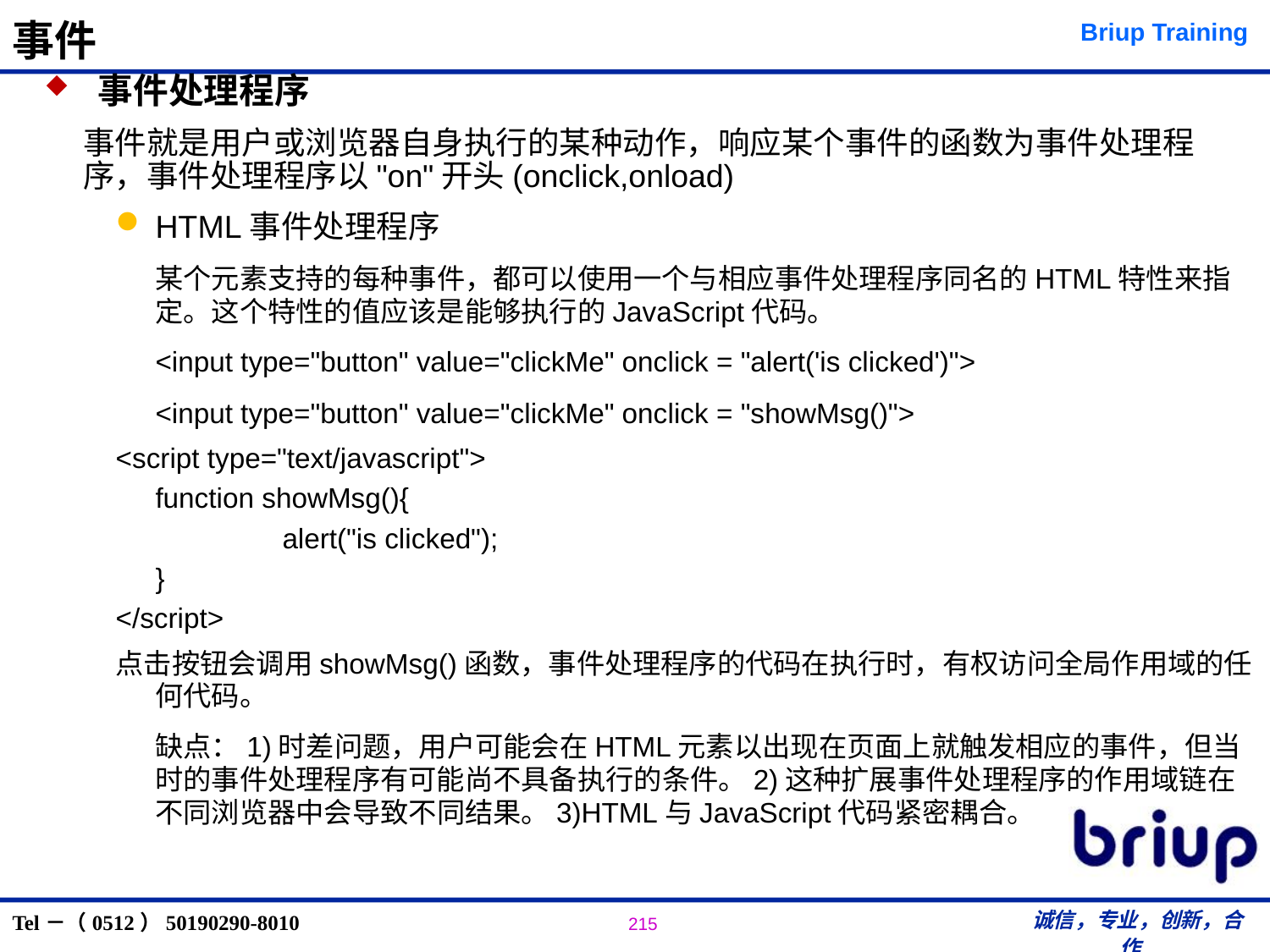

# 事件
 事件处理程序
	事件就是用户或浏览器自身执行的某种动作，响应某个事件的函数为事件处理程序，事件处理程序以"on"开头(onclick,onload)
HTML事件处理程序
	某个元素支持的每种事件，都可以使用一个与相应事件处理程序同名的HTML特性来指定。这个特性的值应该是能够执行的JavaScript代码。
	<input type="button" value="clickMe" onclick = "alert('is clicked')">
	<input type="button" value="clickMe" onclick = "showMsg()">
<script type="text/javascript">
	function showMsg(){
		alert("is clicked");
	}
</script>
点击按钮会调用showMsg()函数，事件处理程序的代码在执行时，有权访问全局作用域的任何代码。
	缺点：1)时差问题，用户可能会在HTML元素以出现在页面上就触发相应的事件，但当时的事件处理程序有可能尚不具备执行的条件。2)这种扩展事件处理程序的作用域链在不同浏览器中会导致不同结果。3)HTML与JavaScript代码紧密耦合。